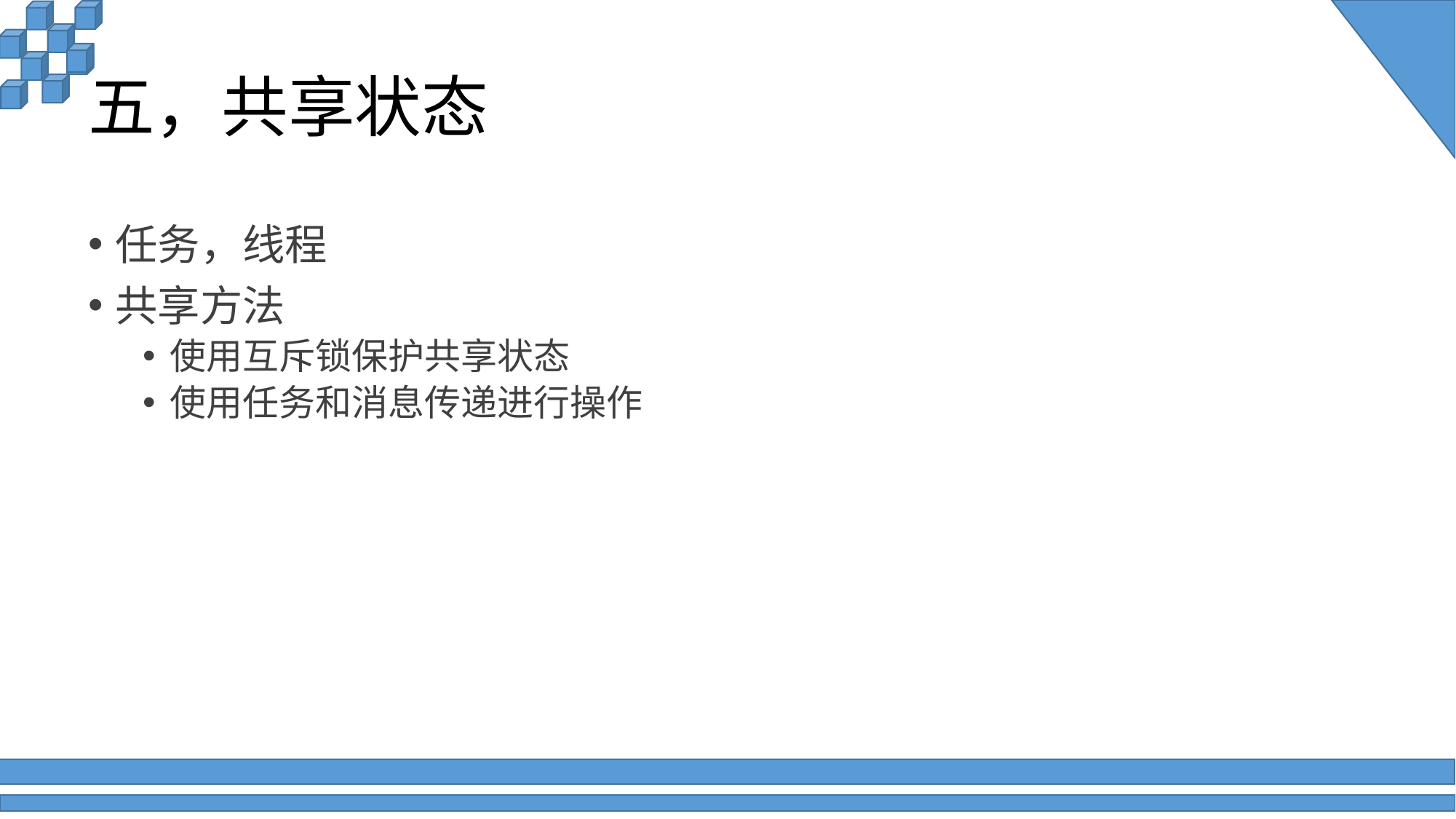

# 五，共享状态
任务，线程
共享方法
使用互斥锁保护共享状态
使用任务和消息传递进行操作